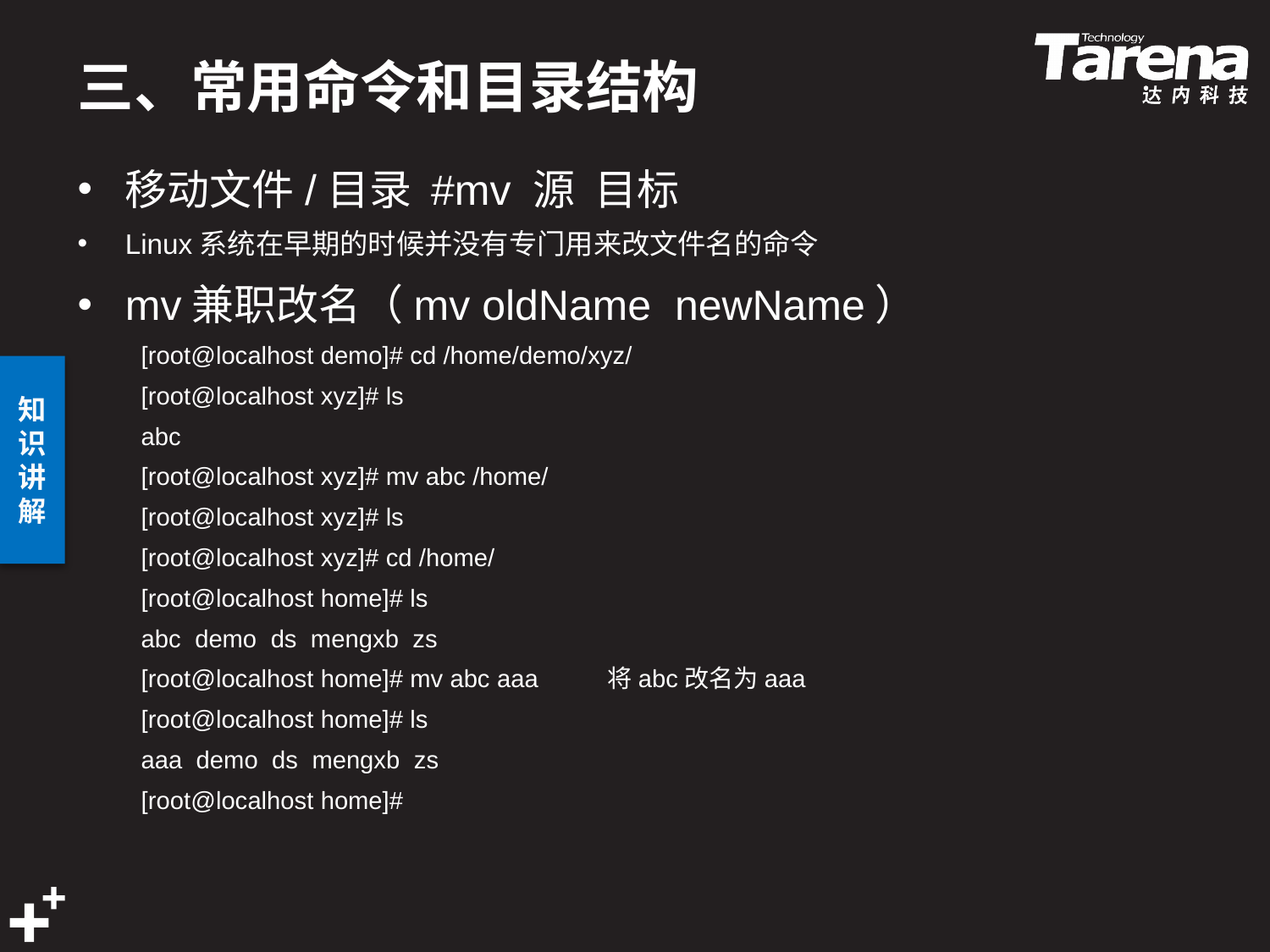

# 三、常用命令和目录结构
移动文件/目录 #mv 源  目标
Linux系统在早期的时候并没有专门用来改文件名的命令
mv兼职改名（mv oldName  newName）
[root@localhost demo]# cd /home/demo/xyz/
[root@localhost xyz]# ls
abc
[root@localhost xyz]# mv abc /home/
[root@localhost xyz]# ls
[root@localhost xyz]# cd /home/
[root@localhost home]# ls
abc  demo  ds  mengxb  zs
[root@localhost home]# mv abc aaa         将abc改名为aaa
[root@localhost home]# ls
aaa  demo  ds  mengxb  zs
[root@localhost home]#